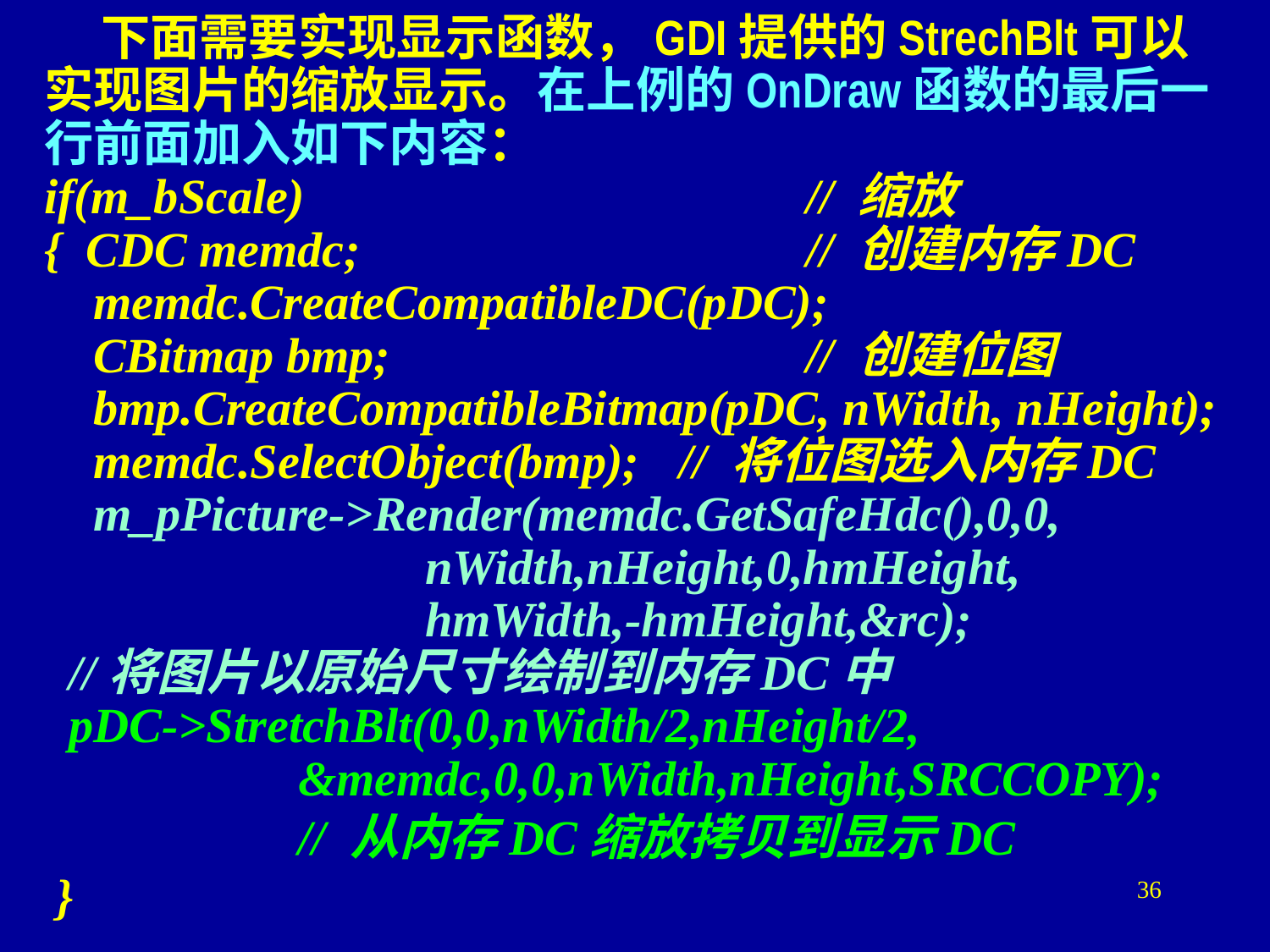

下面需要实现显示函数，GDI提供的StrechBlt可以实现图片的缩放显示。在上例的OnDraw函数的最后一行前面加入如下内容：
if(m_bScale)				// 缩放
{  CDC memdc;				// 创建内存DC
    memdc.CreateCompatibleDC(pDC);
    CBitmap bmp;				// 创建位图
    bmp.CreateCompatibleBitmap(pDC, nWidth, nHeight);
    memdc.SelectObject(bmp); 	// 将位图选入内存DC
    m_pPicture->Render(memdc.GetSafeHdc(),0,0,
			nWidth,nHeight,0,hmHeight,
			hmWidth,-hmHeight,&rc);
  //将图片以原始尺寸绘制到内存DC中
  pDC->StretchBlt(0,0,nWidth/2,nHeight/2,
 		&memdc,0,0,nWidth,nHeight,SRCCOPY);
		// 从内存DC缩放拷贝到显示DC
 }
36